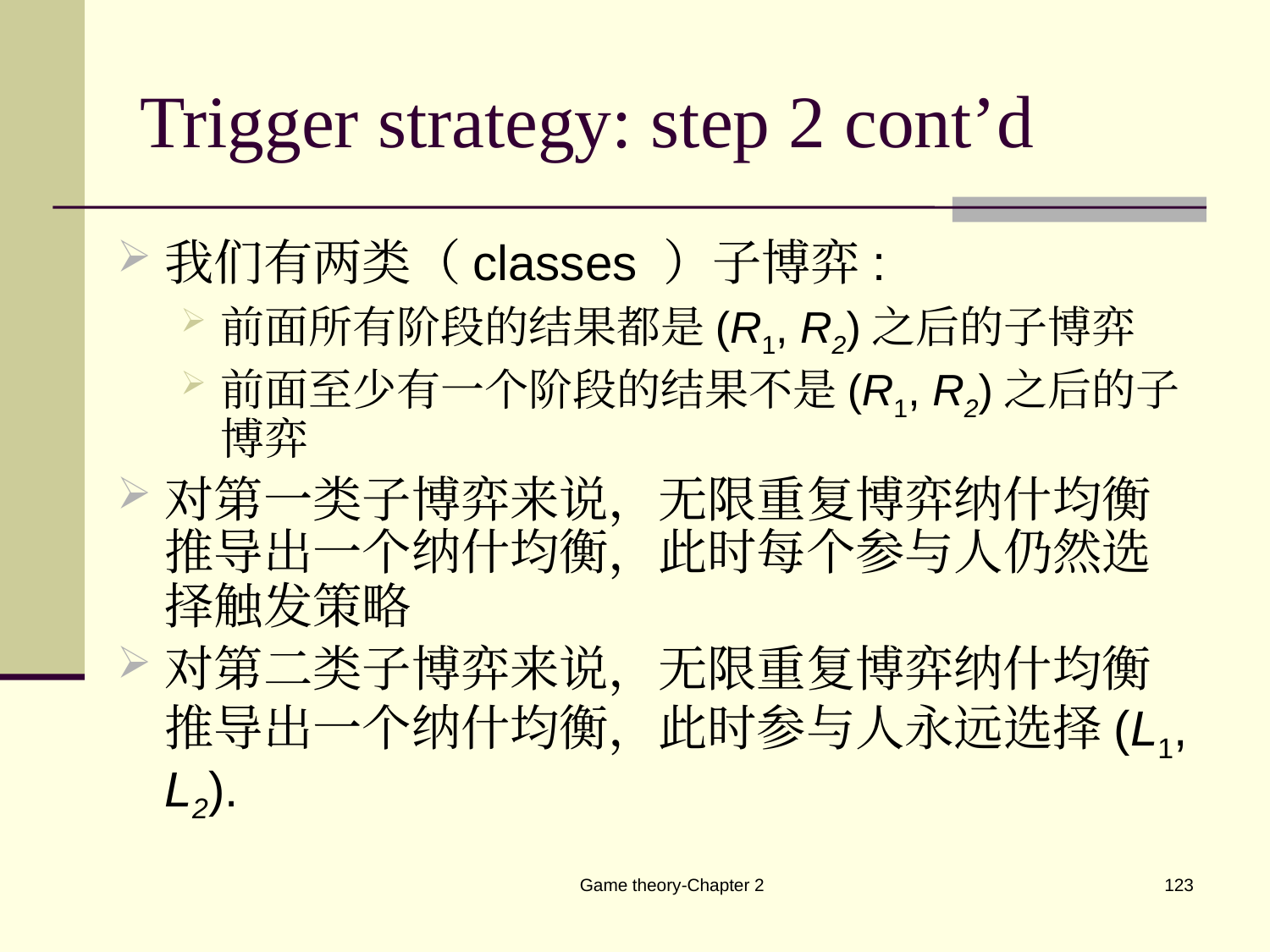

# Trigger strategy: step 2 cont’d
我们有两类（classes ）子博弈:
前面所有阶段的结果都是(R1, R2)之后的子博弈
前面至少有一个阶段的结果不是(R1, R2)之后的子博弈
对第一类子博弈来说，无限重复博弈纳什均衡推导出一个纳什均衡，此时每个参与人仍然选择触发策略
对第二类子博弈来说，无限重复博弈纳什均衡推导出一个纳什均衡，此时参与人永远选择(L1, L2).
Game theory-Chapter 2
123